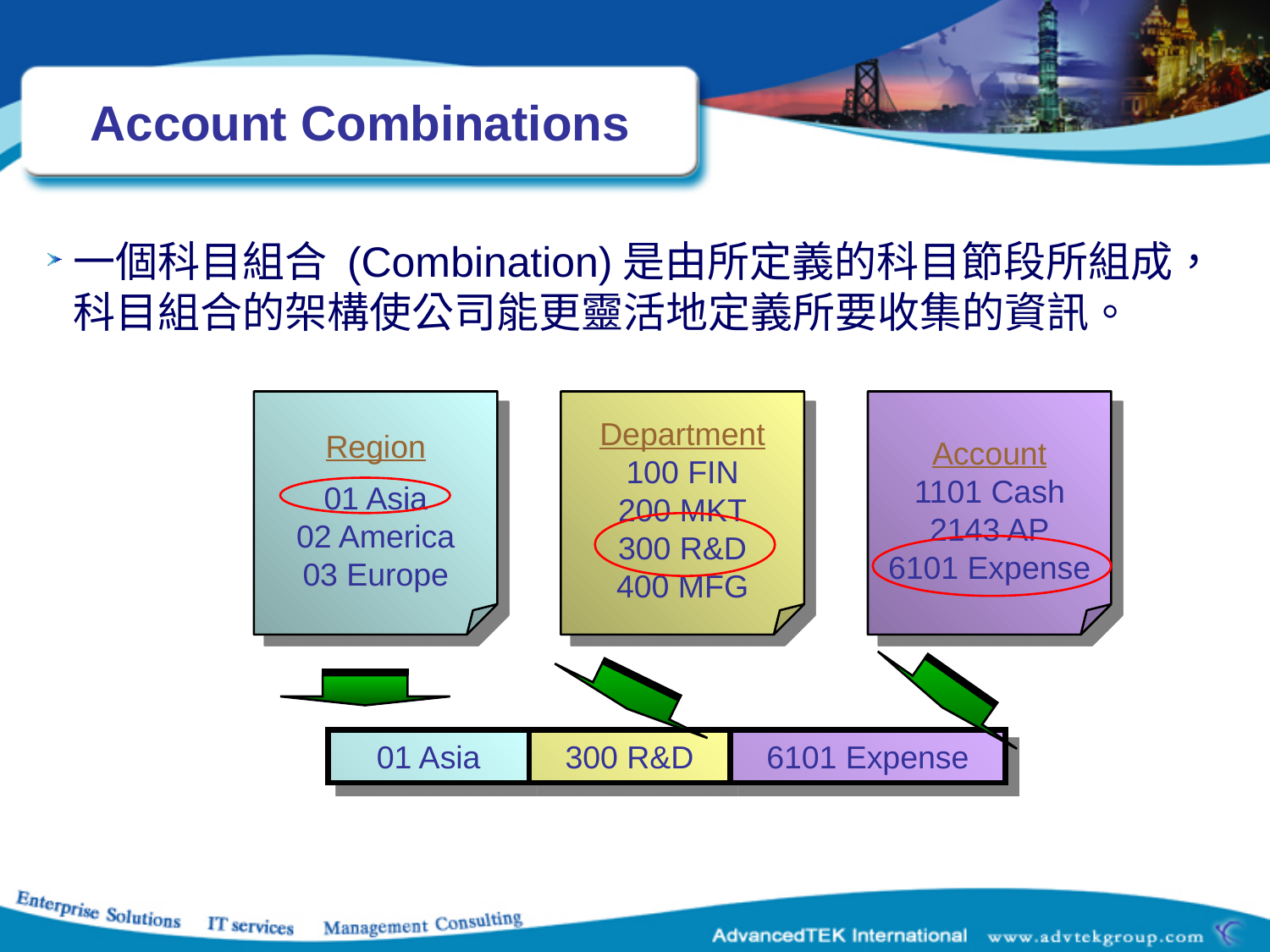

# Account Combinations
一個科目組合 (Combination)是由所定義的科目節段所組成，科目組合的架構使公司能更靈活地定義所要收集的資訊。
Region

01 Asia
02 America
03 Europe
Department
100 FIN
200 MKT
300 R&D
400 MFG
Account
1101 Cash
2143 AP
6101 Expense

01 Asia
300 R&D
6101 Expense